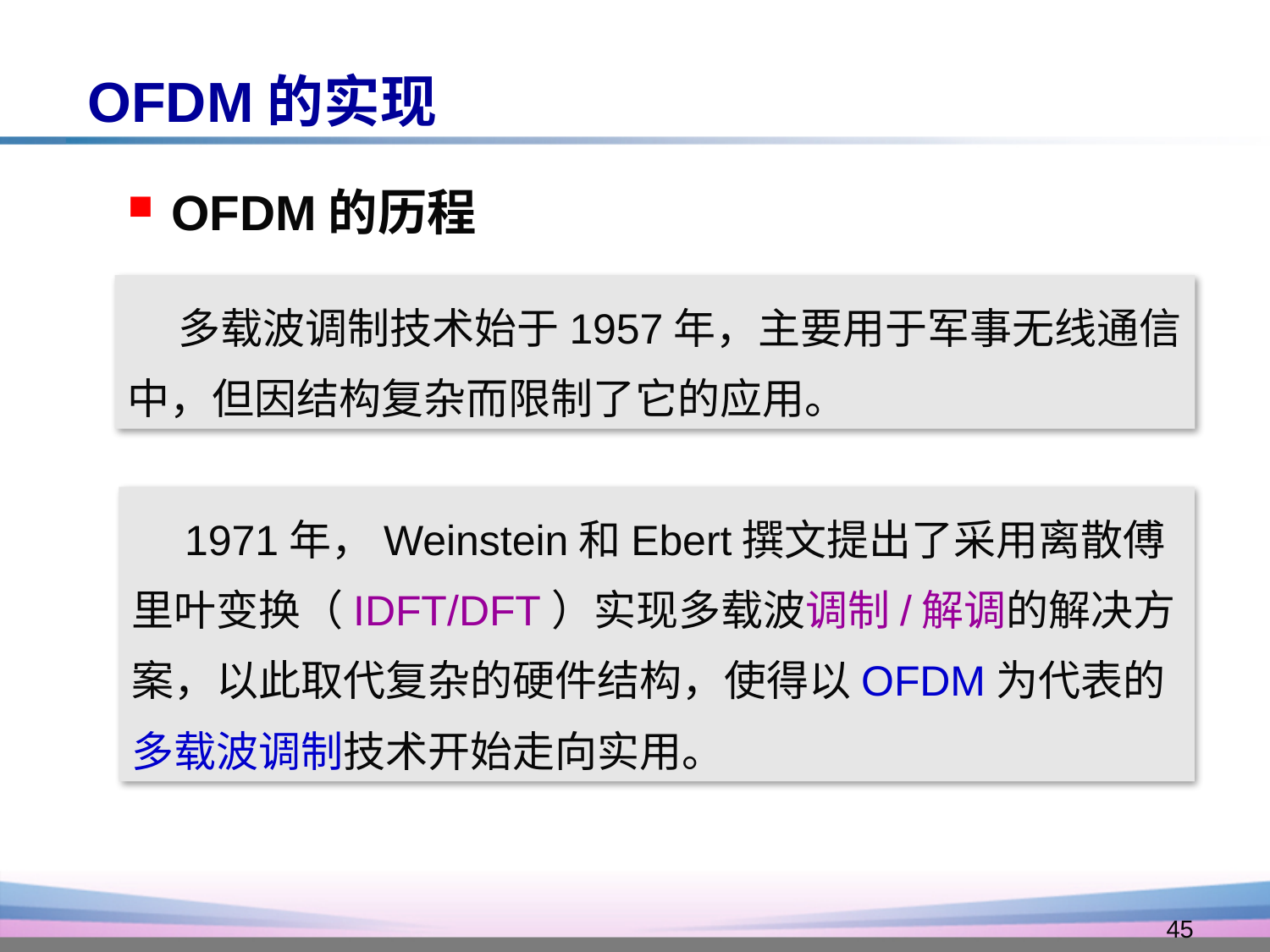

OFDM的实现
 OFDM的历程
      多载波调制技术始于1957年，主要用于军事无线通信中，但因结构复杂而限制了它的应用。
      1971年，Weinstein和Ebert撰文提出了采用离散傅里叶变换（IDFT/DFT）实现多载波调制/解调的解决方案，以此取代复杂的硬件结构，使得以OFDM为代表的多载波调制技术开始走向实用。
45